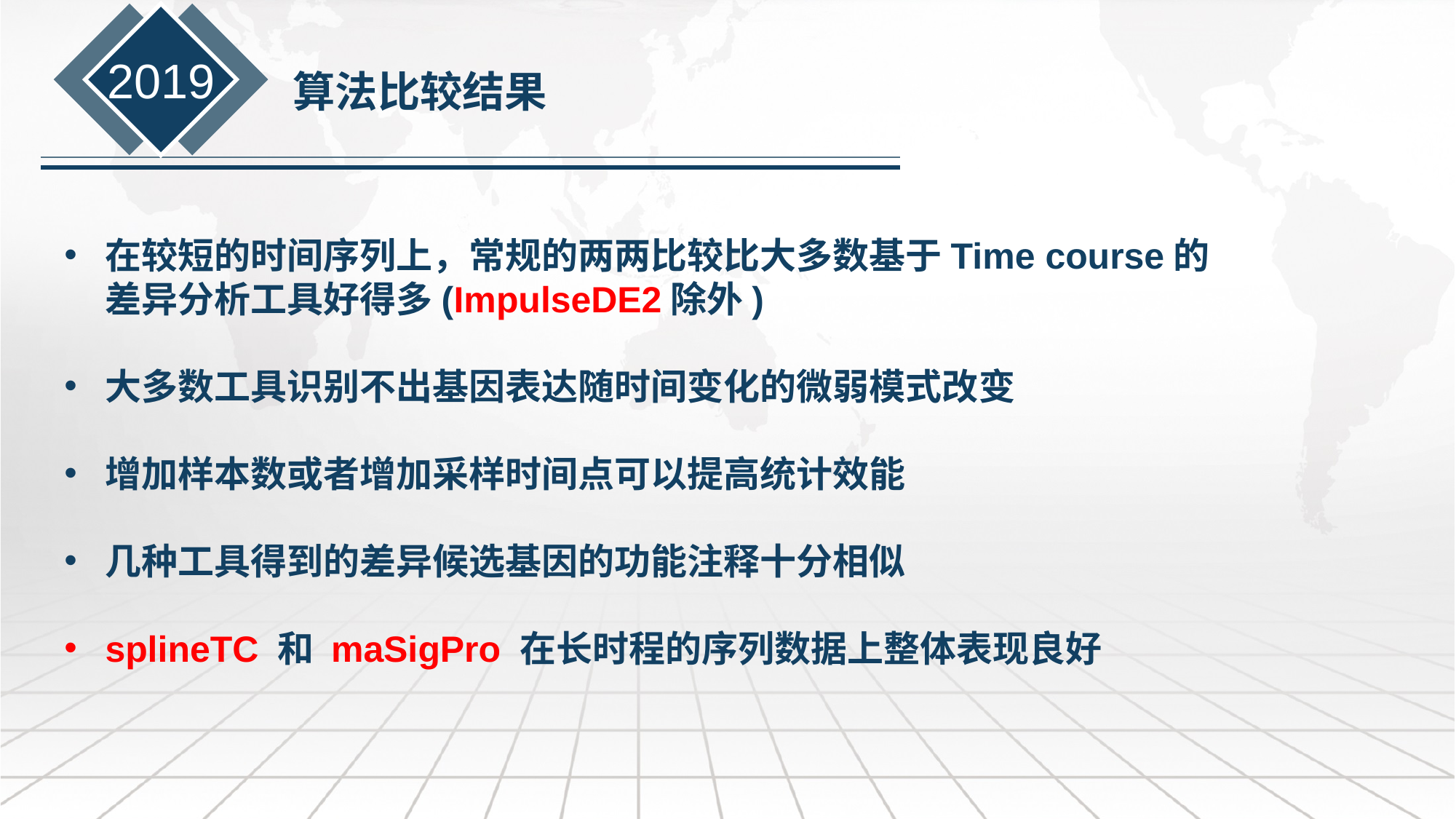

2019
算法比较结果
在较短的时间序列上，常规的两两比较比大多数基于Time course的差异分析工具好得多(ImpulseDE2除外)

大多数工具识别不出基因表达随时间变化的微弱模式改变

增加样本数或者增加采样时间点可以提高统计效能

几种工具得到的差异候选基因的功能注释十分相似

splineTC 和 maSigPro 在长时程的序列数据上整体表现良好